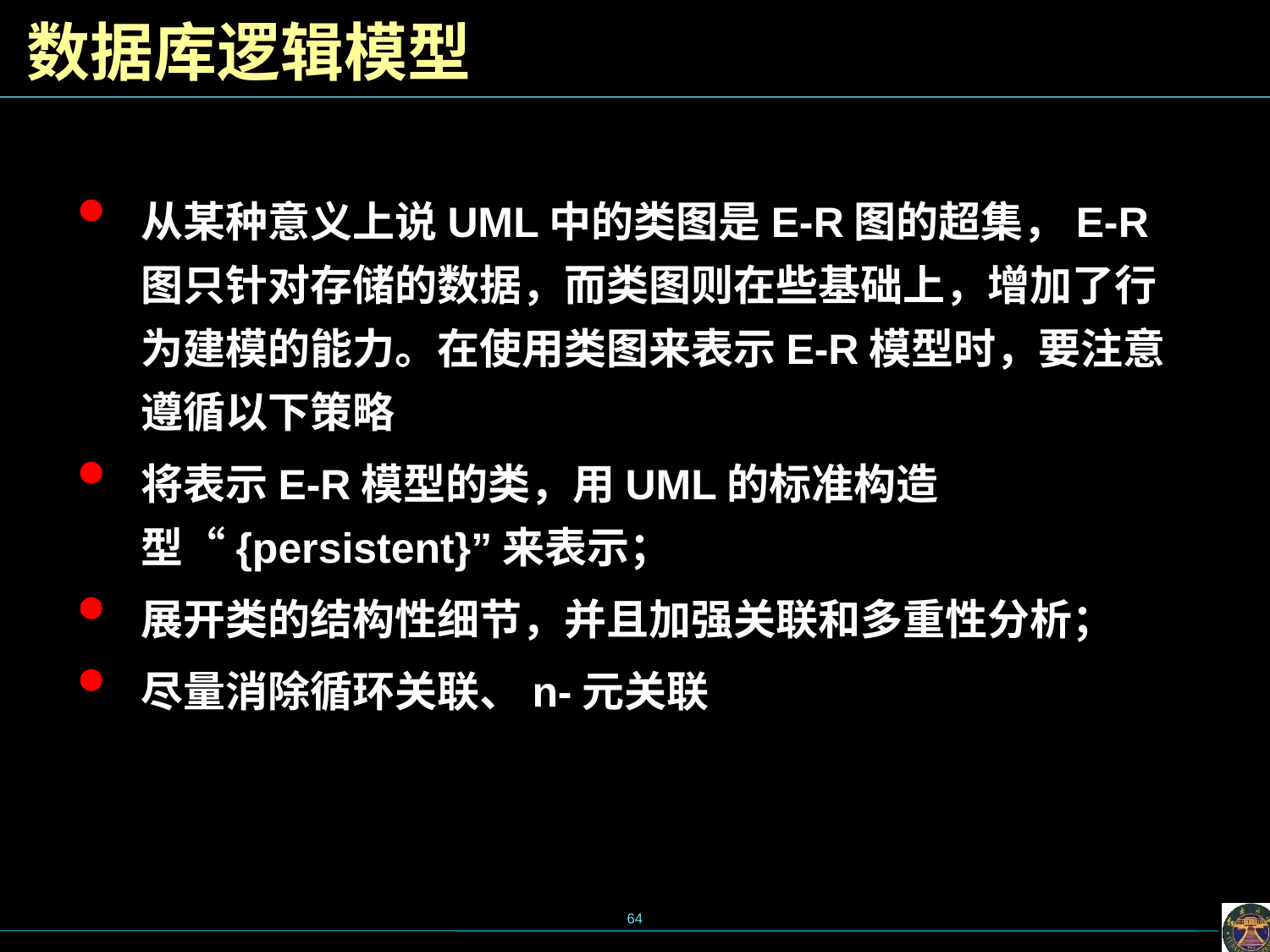

数据库逻辑模型
从某种意义上说UML中的类图是E-R图的超集，E-R图只针对存储的数据，而类图则在些基础上，增加了行为建模的能力。在使用类图来表示E-R模型时，要注意遵循以下策略
将表示E-R模型的类，用UML的标准构造型“{persistent}”来表示；
展开类的结构性细节，并且加强关联和多重性分析；
尽量消除循环关联、n-元关联